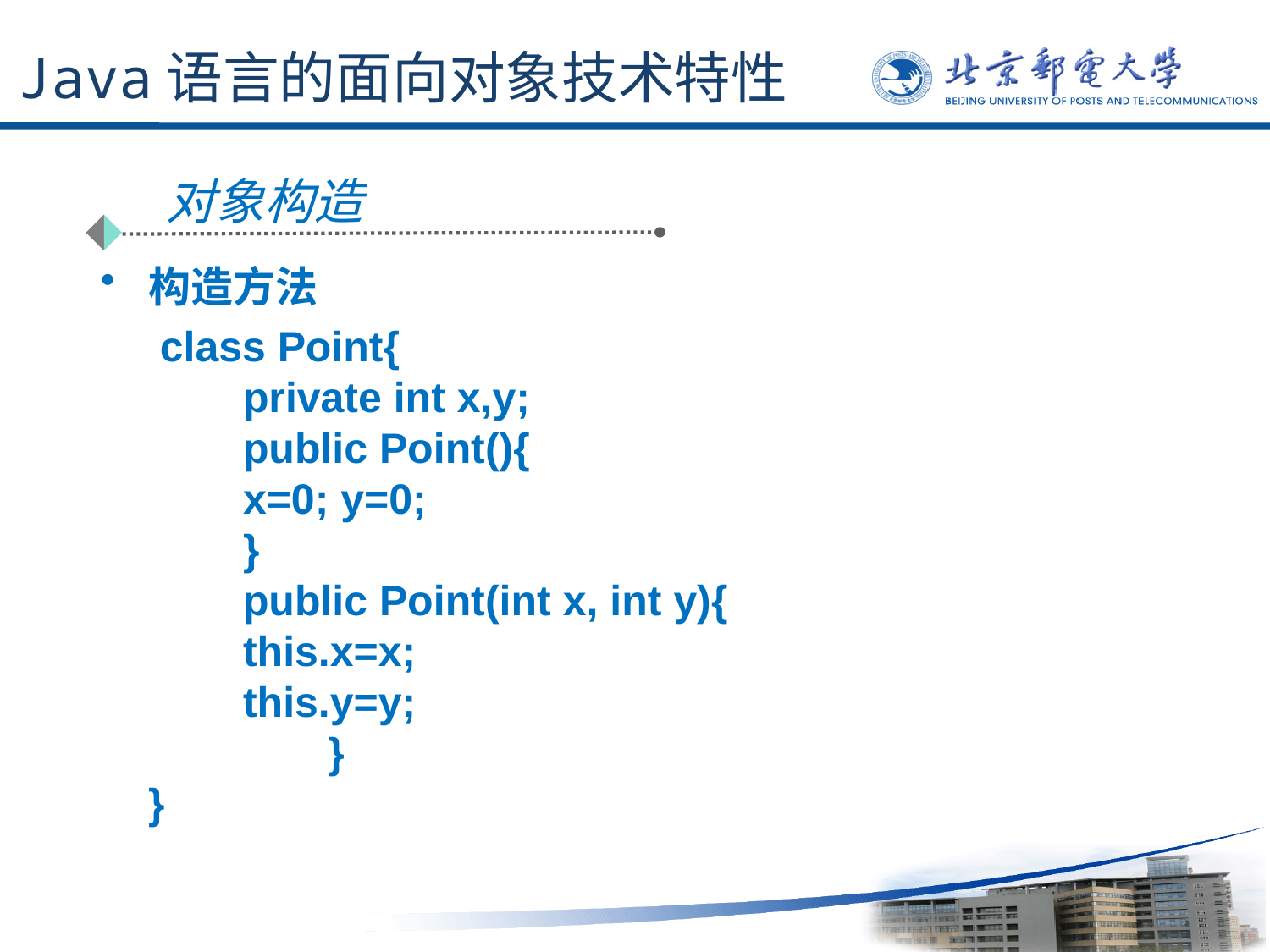

# Java语言的面向对象技术特性

对象构造

构造方法
     class Point{
　　private int x,y;
　　public Point(){
　　x=0; y=0;
　　}
　　public Point(int x, int y){
　　this.x=x;
　　this.y=y;
　　　　}
}